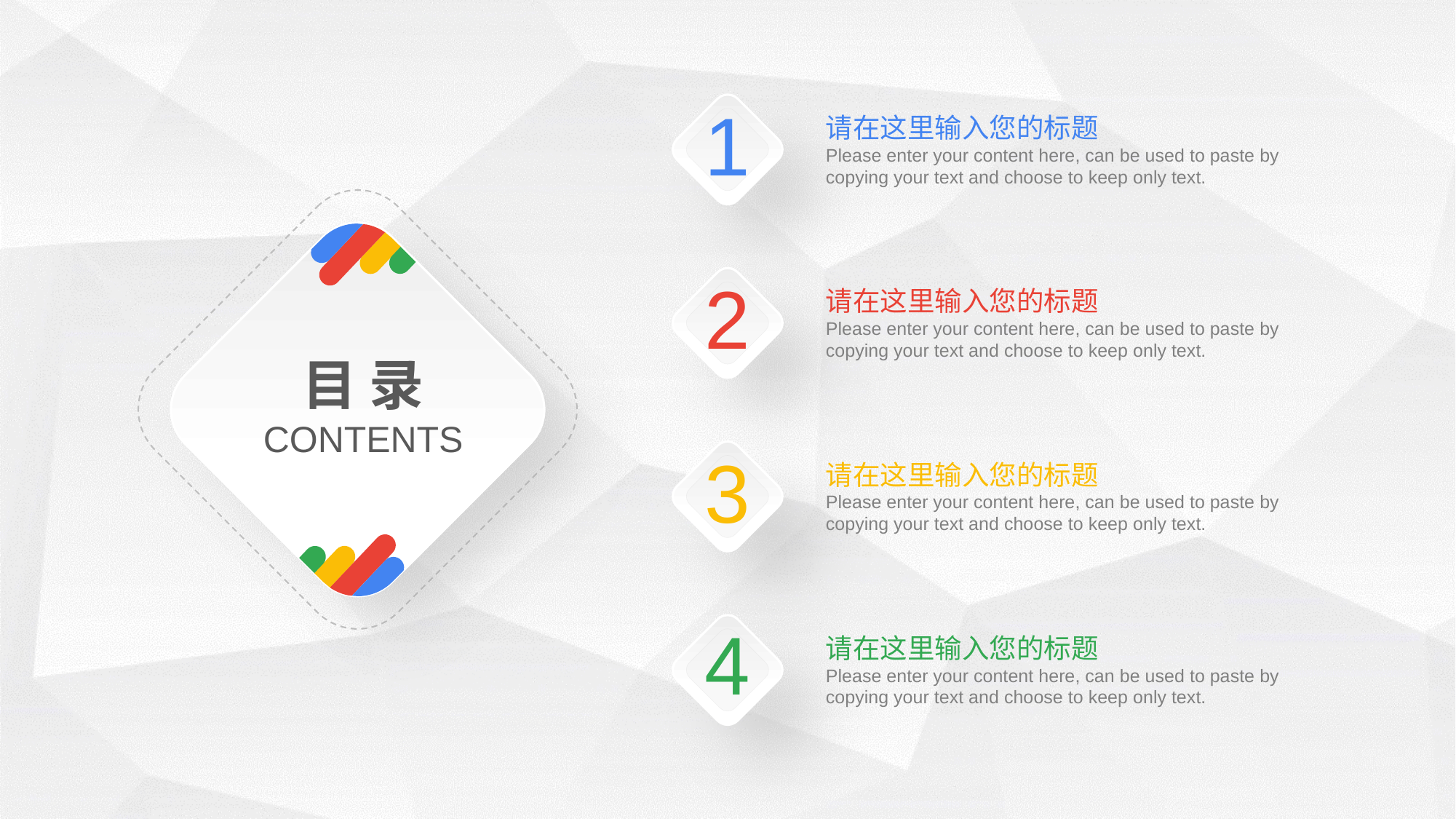

1

请在这里输入您的标题
Please enter your content here, can be used to paste by copying your text and choose to keep only text.

2

请在这里输入您的标题
Please enter your content here, can be used to paste by copying your text and choose to keep only text.
目 录
CONTENTS
3

请在这里输入您的标题
Please enter your content here, can be used to paste by copying your text and choose to keep only text.
4

请在这里输入您的标题
Please enter your content here, can be used to paste by copying your text and choose to keep only text.